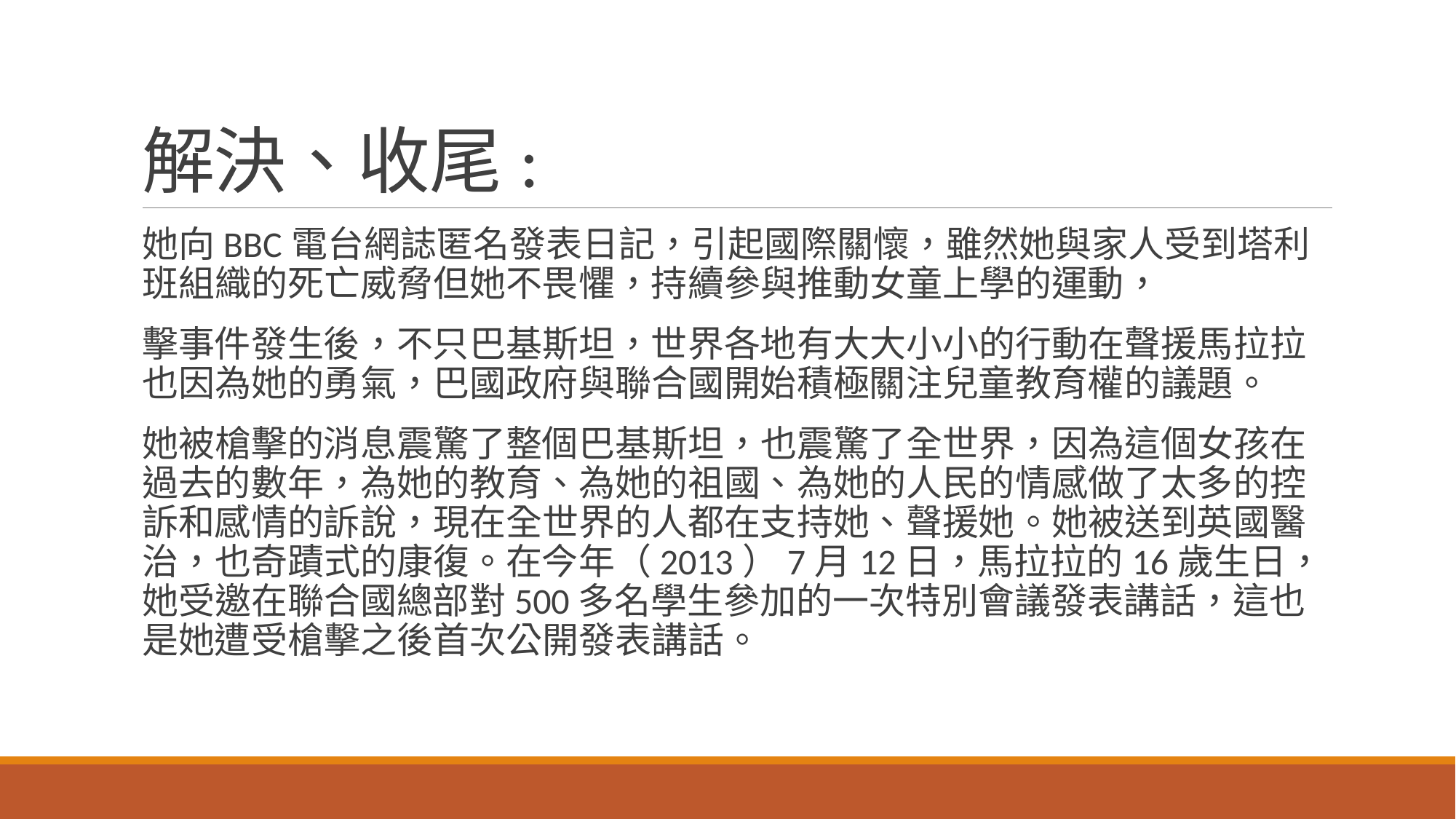

# 解決、收尾:
她向BBC電台網誌匿名發表日記，引起國際關懷，雖然她與家人受到塔利班組織的死亡威脅但她不畏懼，持續參與推動女童上學的運動，
擊事件發生後，不只巴基斯坦，世界各地有大大小小的行動在聲援馬拉拉也因為她的勇氣，巴國政府與聯合國開始積極關注兒童教育權的議題。
她被槍擊的消息震驚了整個巴基斯坦，也震驚了全世界，因為這個女孩在過去的數年，為她的教育、為她的祖國、為她的人民的情感做了太多的控訴和感情的訴說，現在全世界的人都在支持她、聲援她。她被送到英國醫治，也奇蹟式的康復。在今年（2013）7月12日，馬拉拉的16歲生日，她受邀在聯合國總部對500多名學生參加的一次特別會議發表講話，這也是她遭受槍擊之後首次公開發表講話。